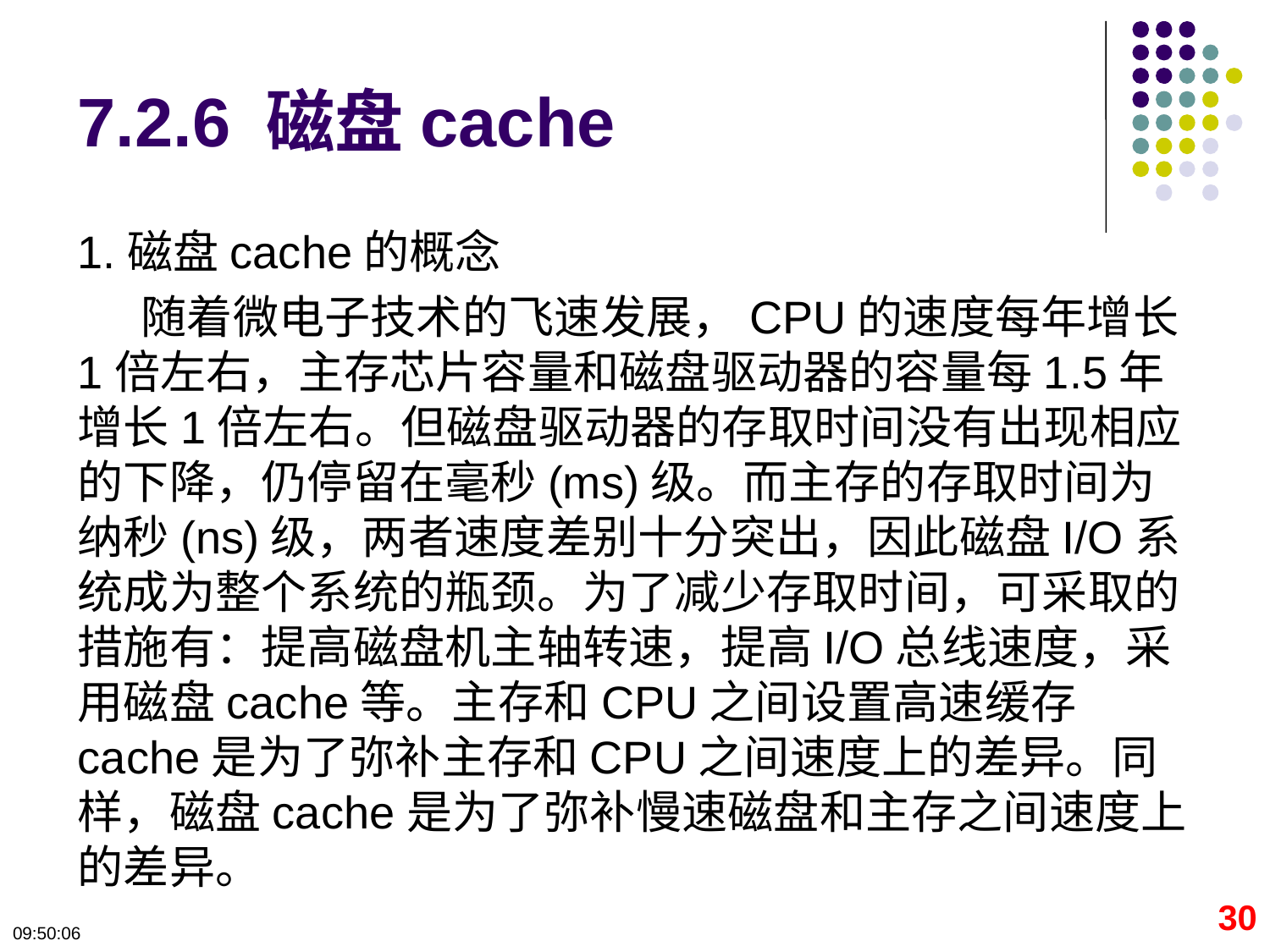

# 7.2.6 磁盘cache
1.磁盘cache的概念
随着微电子技术的飞速发展，CPU的速度每年增长1倍左右，主存芯片容量和磁盘驱动器的容量每1.5年增长1倍左右。但磁盘驱动器的存取时间没有出现相应的下降，仍停留在毫秒(ms)级。而主存的存取时间为纳秒(ns)级，两者速度差别十分突出，因此磁盘I/O系统成为整个系统的瓶颈。为了减少存取时间，可采取的措施有：提高磁盘机主轴转速，提高I/O总线速度，采用磁盘cache等。主存和CPU之间设置高速缓存cache是为了弥补主存和CPU之间速度上的差异。同样，磁盘cache是为了弥补慢速磁盘和主存之间速度上的差异。
30
09:50:06